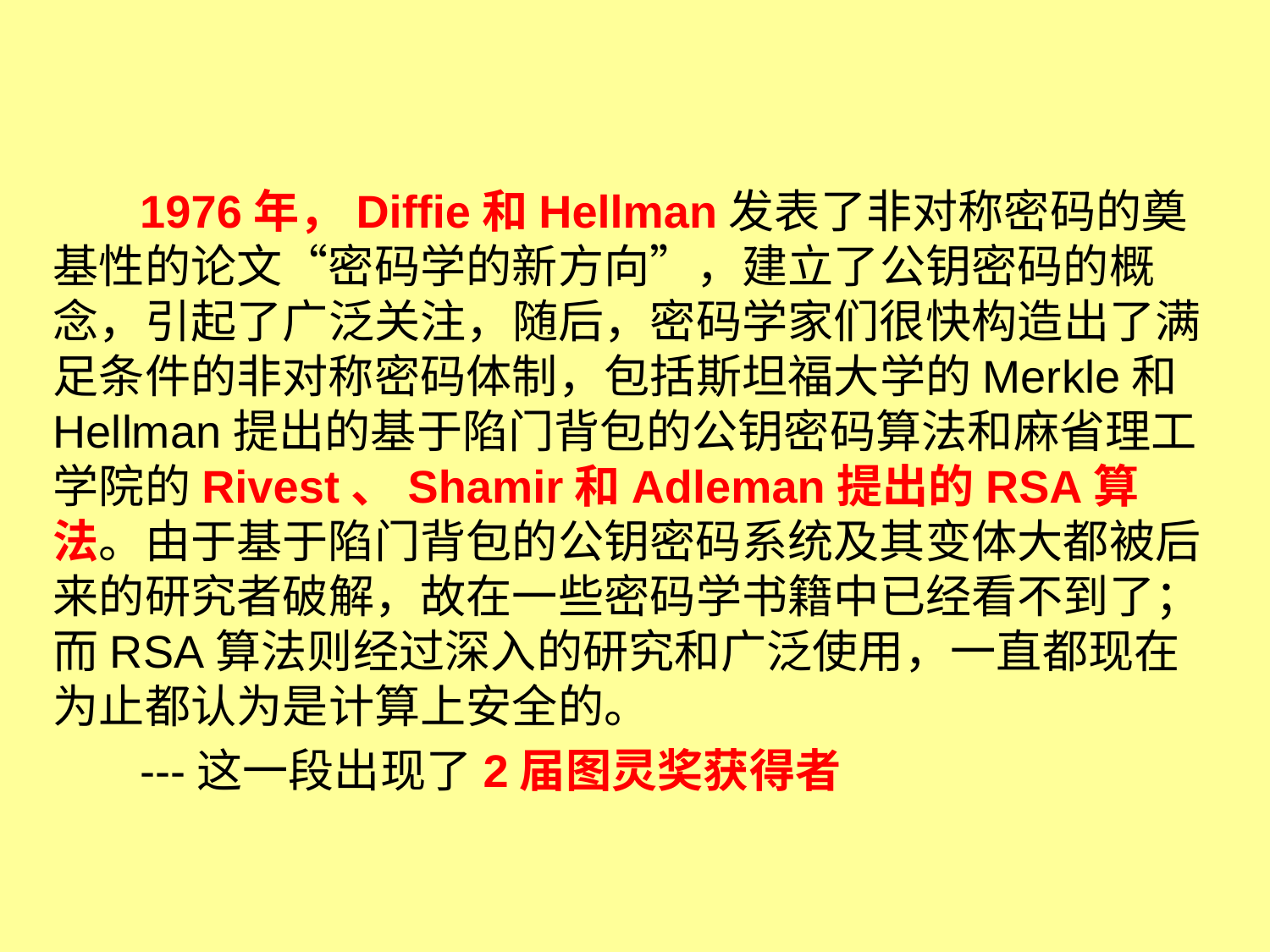

#
1976年，Diffie和Hellman发表了非对称密码的奠基性的论文“密码学的新方向”，建立了公钥密码的概念，引起了广泛关注，随后，密码学家们很快构造出了满足条件的非对称密码体制，包括斯坦福大学的Merkle和Hellman提出的基于陷门背包的公钥密码算法和麻省理工学院的Rivest、Shamir和Adleman提出的RSA算法。由于基于陷门背包的公钥密码系统及其变体大都被后来的研究者破解，故在一些密码学书籍中已经看不到了；而RSA算法则经过深入的研究和广泛使用，一直都现在为止都认为是计算上安全的。
---这一段出现了2届图灵奖获得者